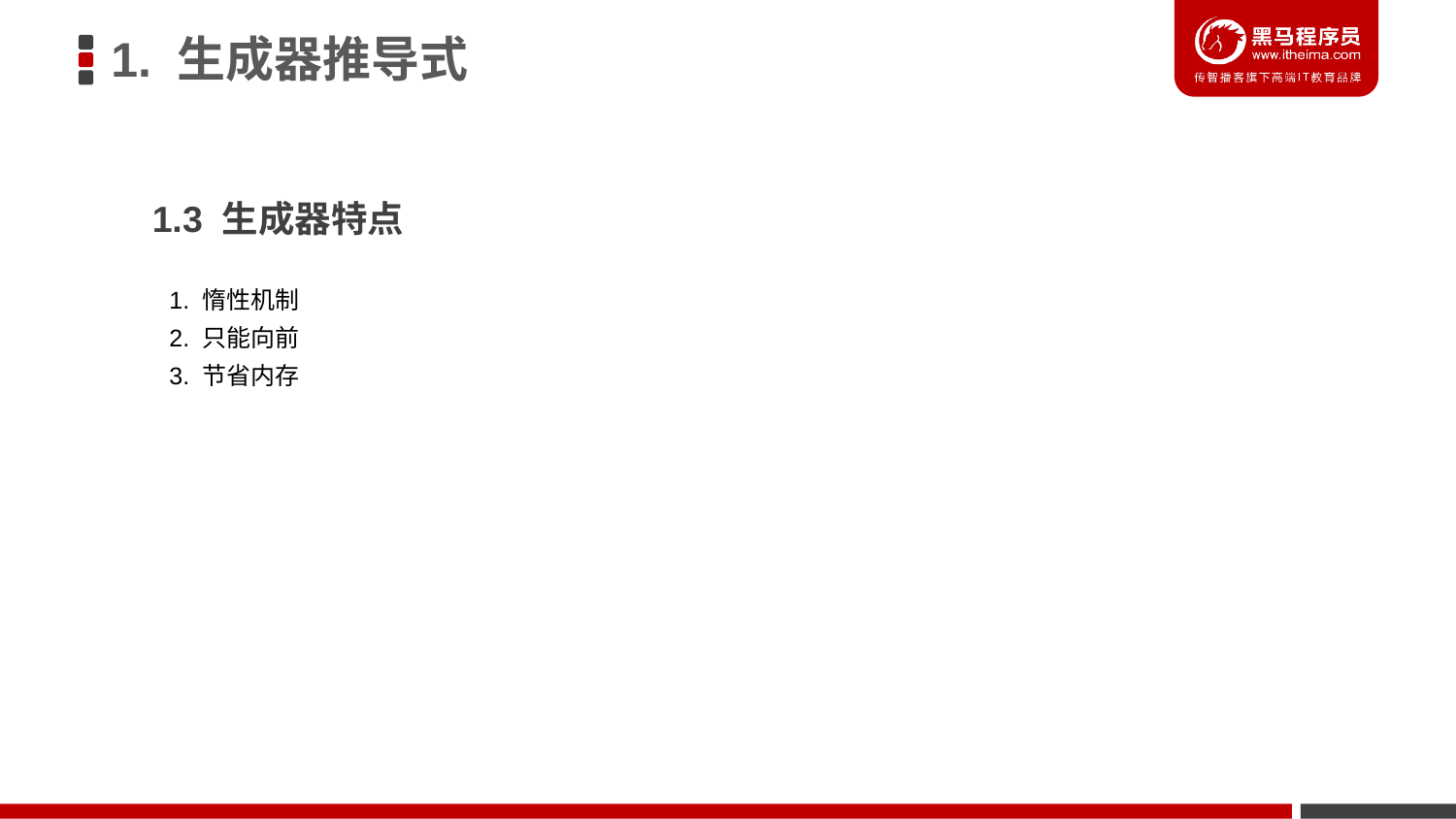

1. 生成器推导式
1.3 生成器特点
1. 惰性机制
2. 只能向前
3. 节省内存